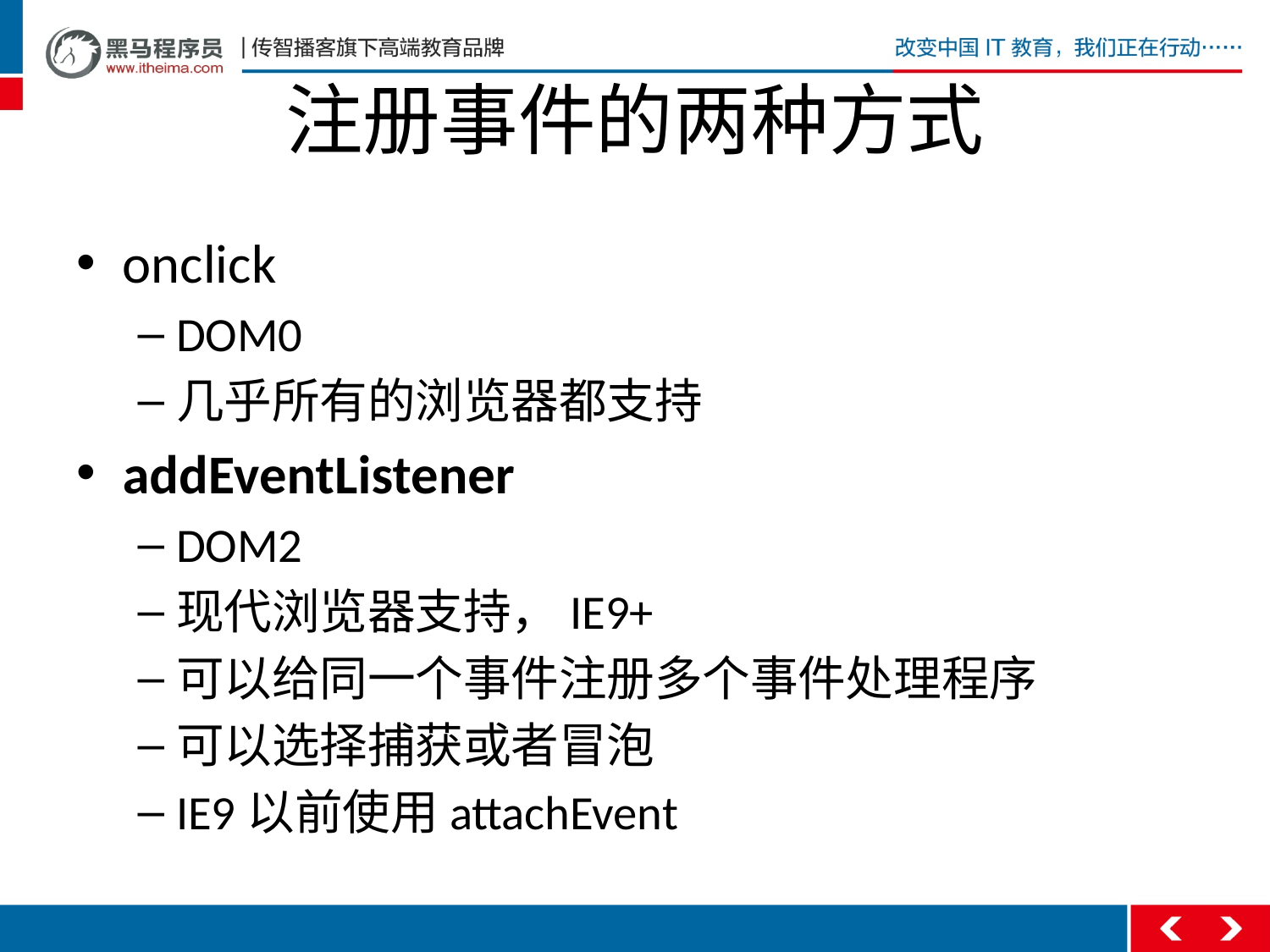

# 注册事件的两种方式
onclick
DOM0
几乎所有的浏览器都支持
addEventListener
DOM2
现代浏览器支持，IE9+
可以给同一个事件注册多个事件处理程序
可以选择捕获或者冒泡
IE9以前使用attachEvent